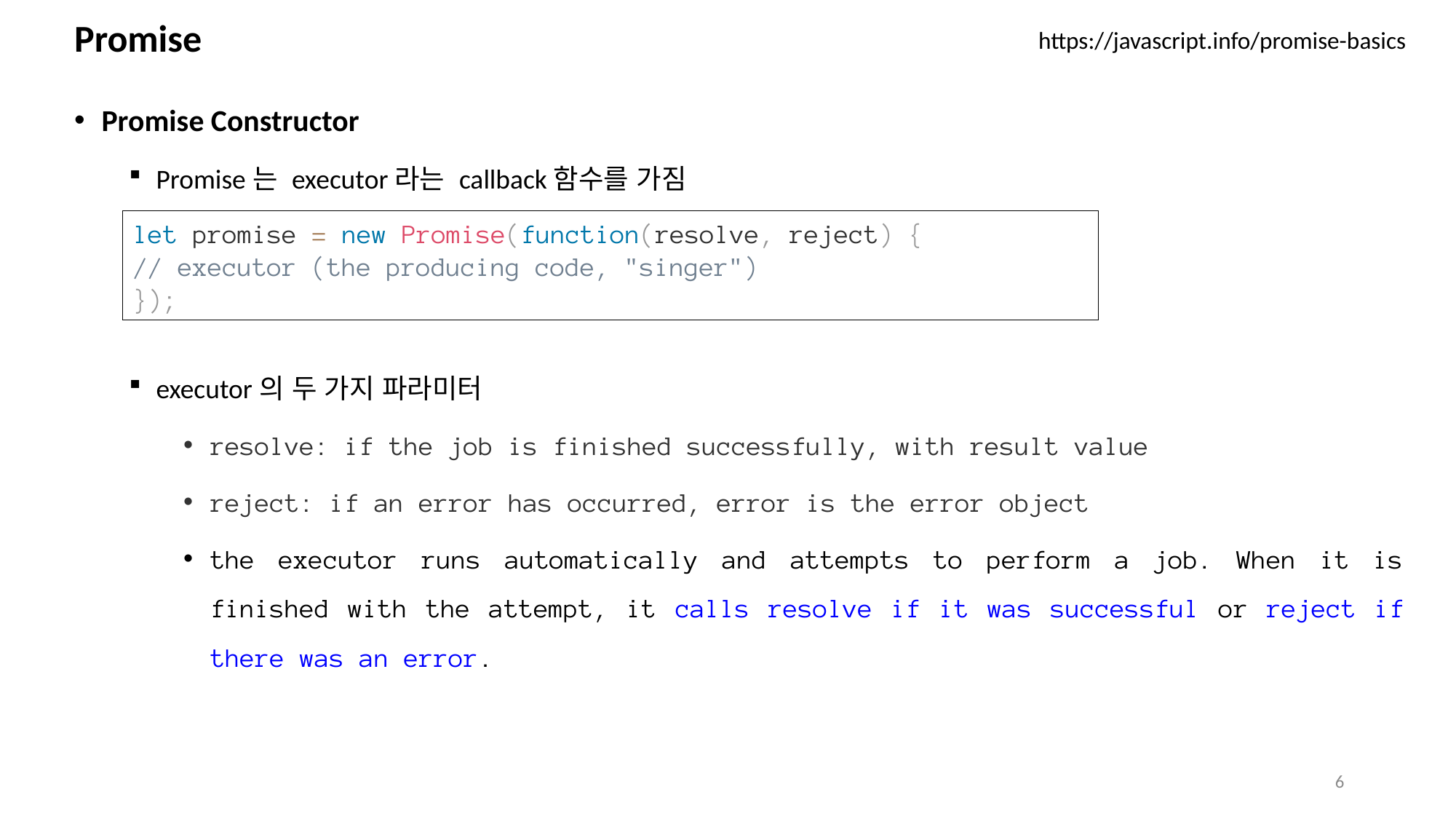

# Promise
https://javascript.info/promise-basics
Promise Constructor
Promise는 executor라는 callback함수를 가짐

executor의 두 가지 파라미터
resolve: if the job is finished successfully, with result value
reject: if an error has occurred, error is the error object
the executor runs automatically and attempts to perform a job. When it is finished with the attempt, it calls resolve if it was successful or reject if there was an error.

let promise = new Promise(function(resolve, reject) {
// executor (the producing code, "singer")
});
6